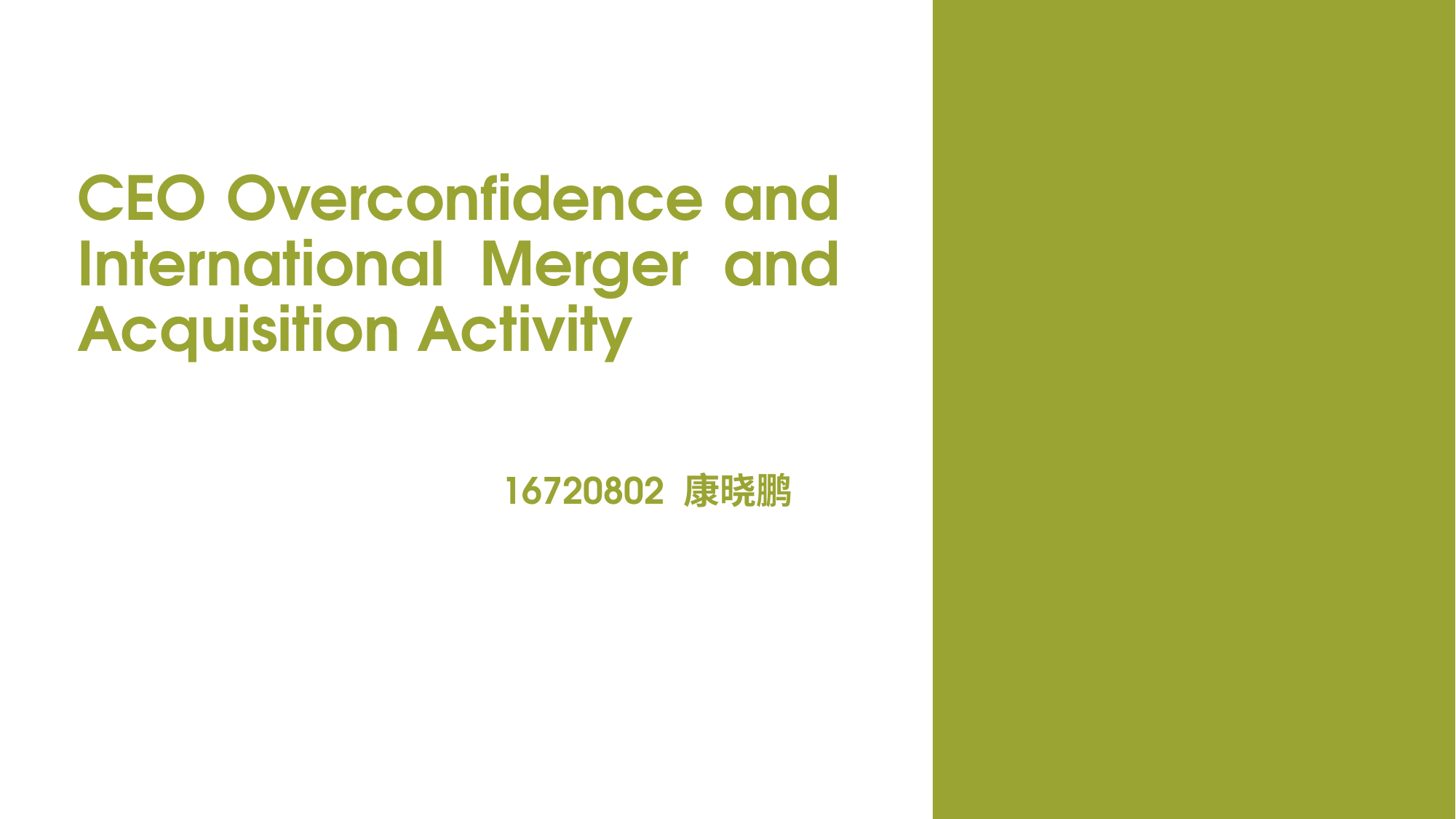

CEO Overconfidence and International Merger and Acquisition Activity
16720802 康晓鹏